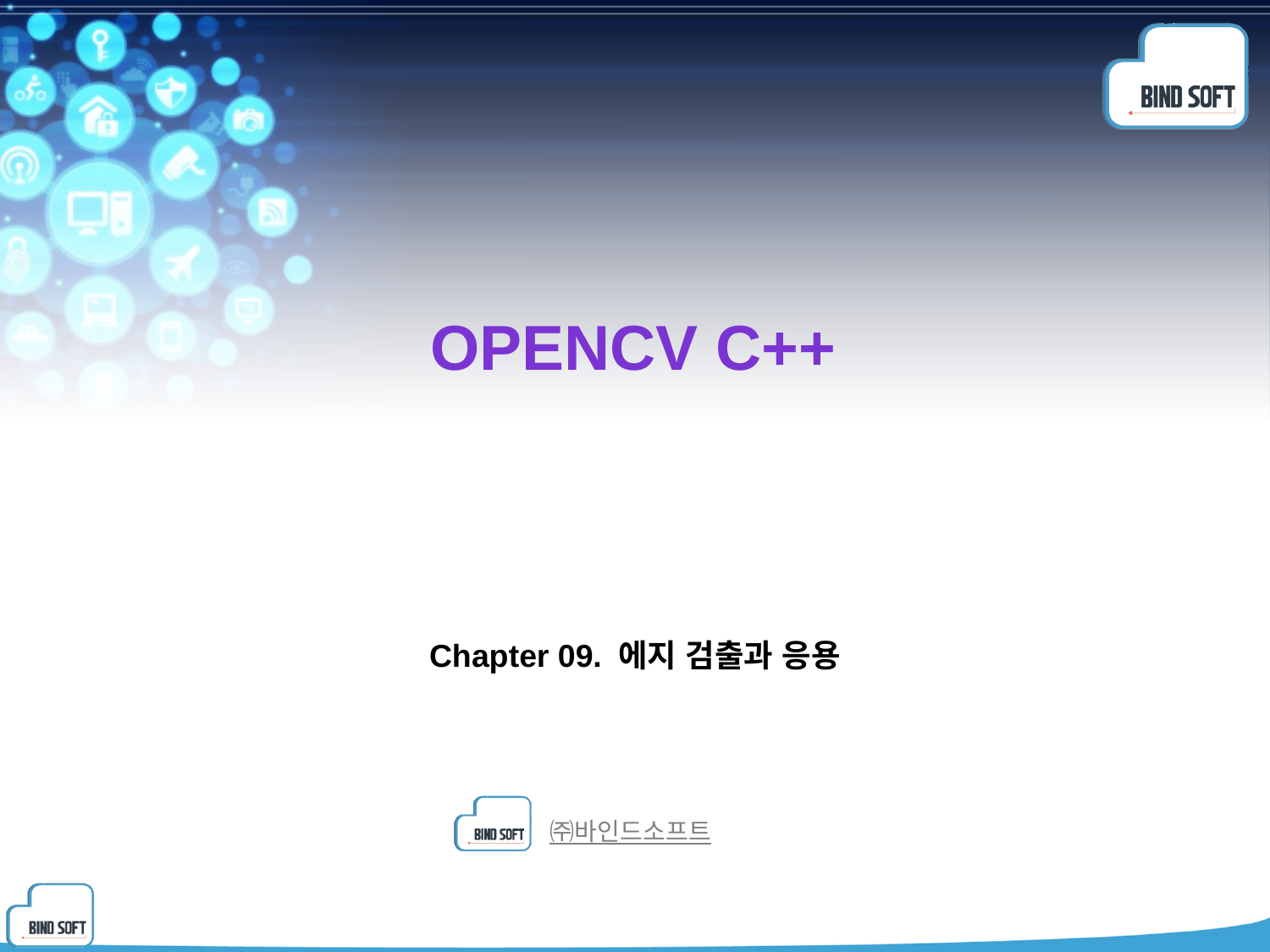

# Opencv C++
Chapter 09. 에지 검출과 응용